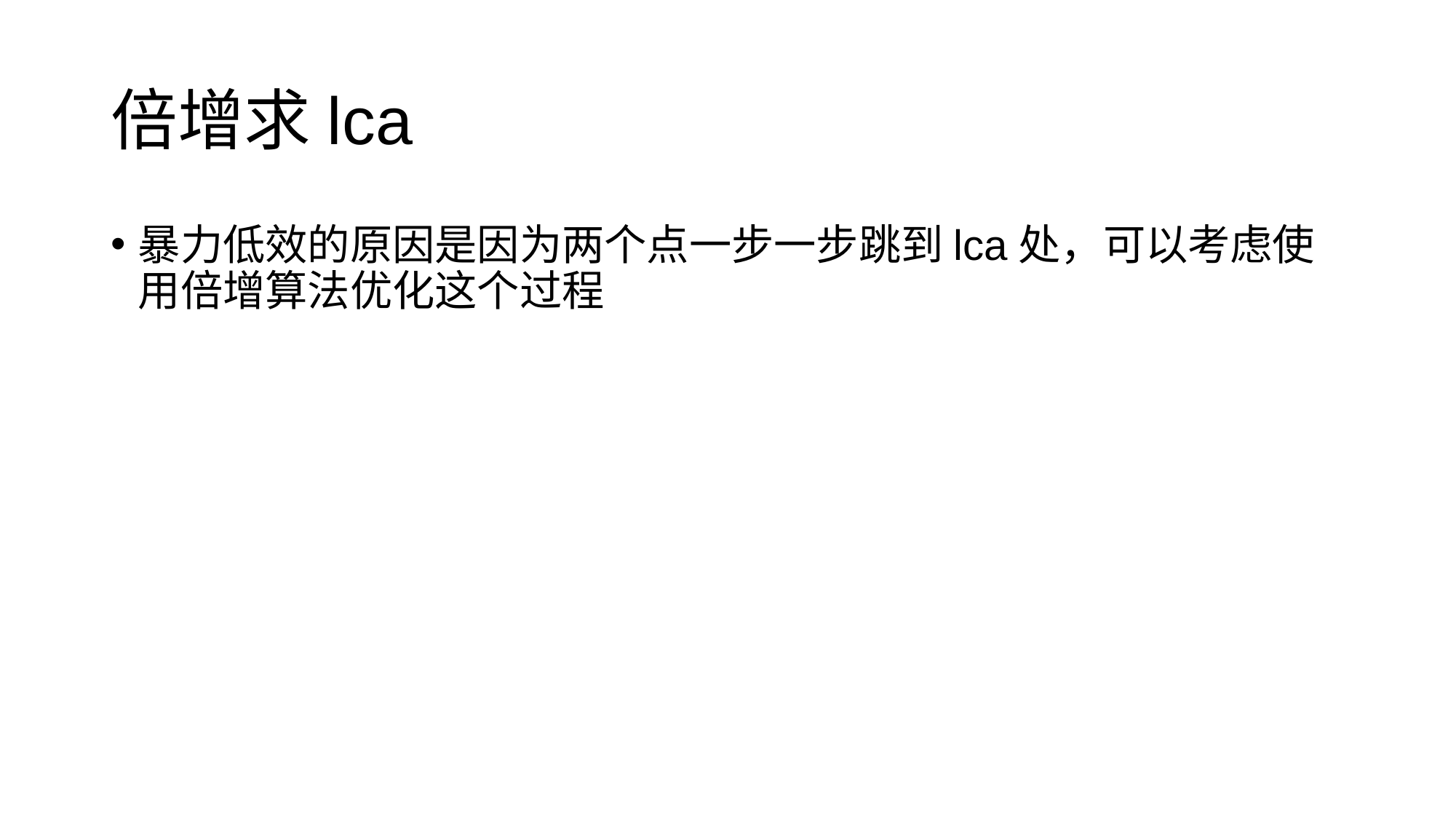

# 倍增求lca
暴力低效的原因是因为两个点一步一步跳到lca处，可以考虑使用倍增算法优化这个过程